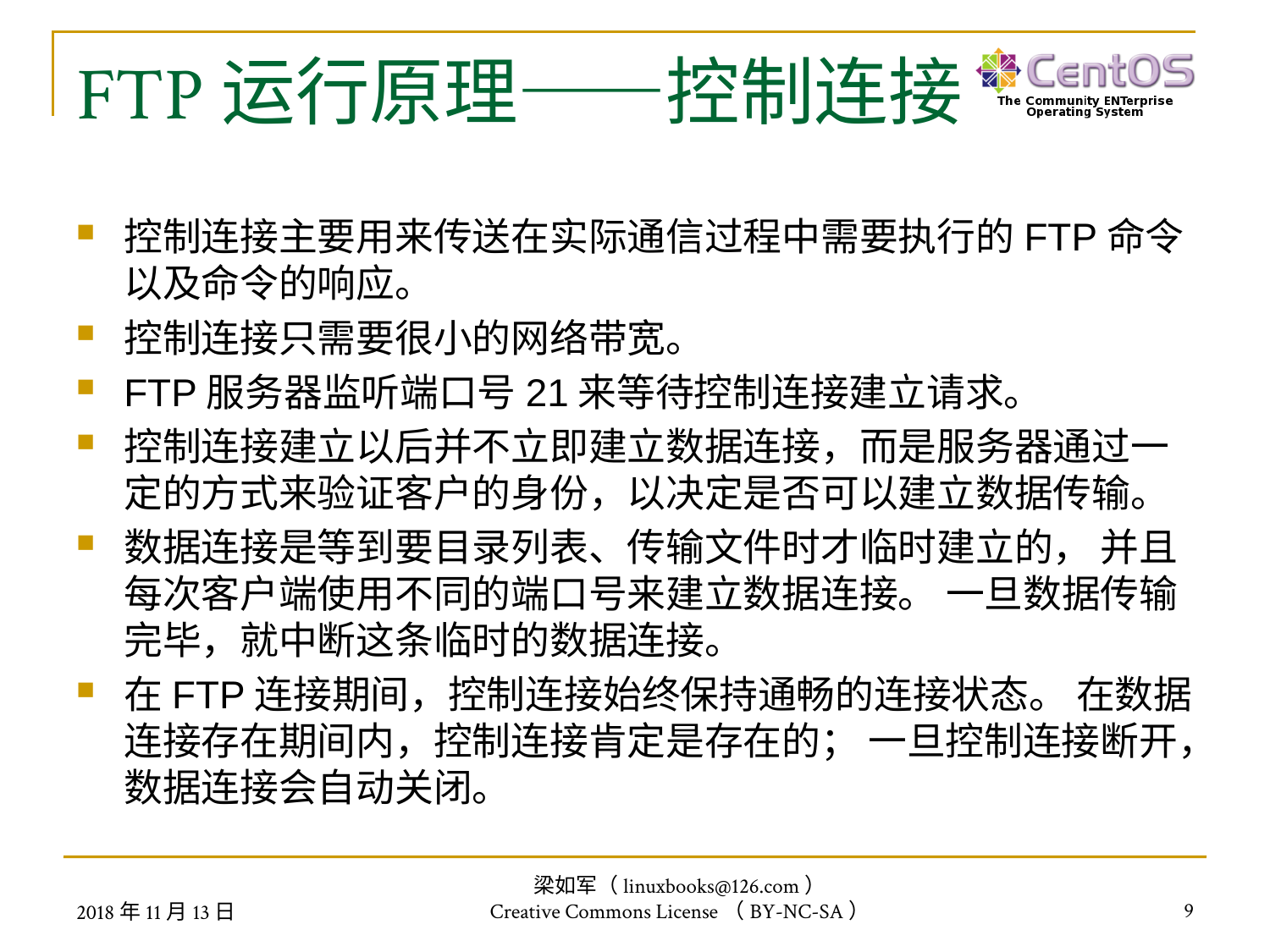

# FTP运行原理——控制连接
控制连接主要用来传送在实际通信过程中需要执行的FTP命令以及命令的响应。
控制连接只需要很小的网络带宽。
FTP服务器监听端口号21来等待控制连接建立请求。
控制连接建立以后并不立即建立数据连接，而是服务器通过一定的方式来验证客户的身份，以决定是否可以建立数据传输。
数据连接是等到要目录列表、传输文件时才临时建立的， 并且每次客户端使用不同的端口号来建立数据连接。 一旦数据传输完毕，就中断这条临时的数据连接。
在FTP连接期间，控制连接始终保持通畅的连接状态。 在数据连接存在期间内，控制连接肯定是存在的； 一旦控制连接断开，数据连接会自动关闭。
梁如军（linuxbooks@126.com）
Creative Commons License（BY-NC-SA）
2018年11月13日
9